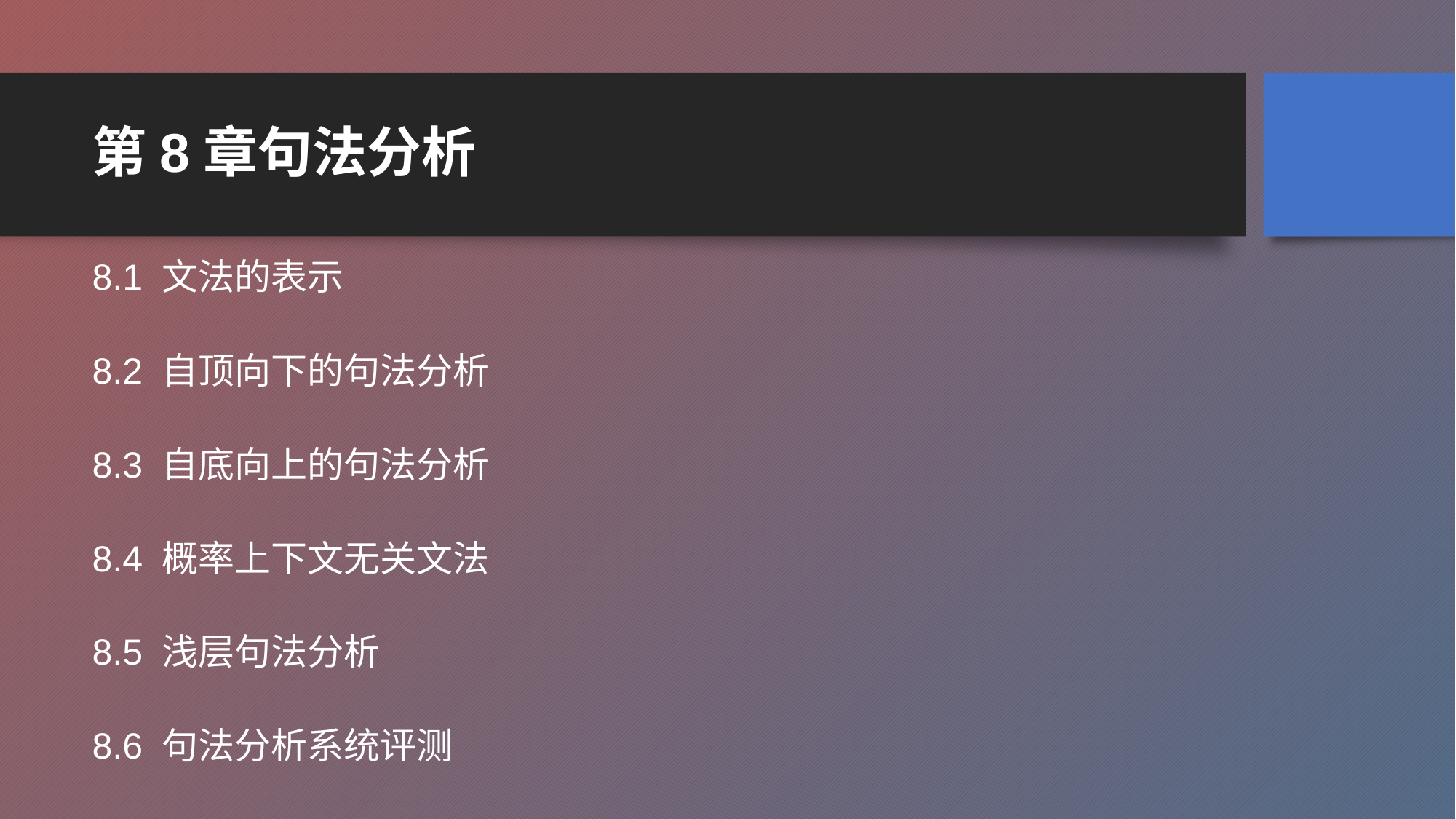

# 第8章句法分析
8.1 文法的表示
8.2 自顶向下的句法分析
8.3 自底向上的句法分析
8.4 概率上下文无关文法
8.5 浅层句法分析
8.6 句法分析系统评测